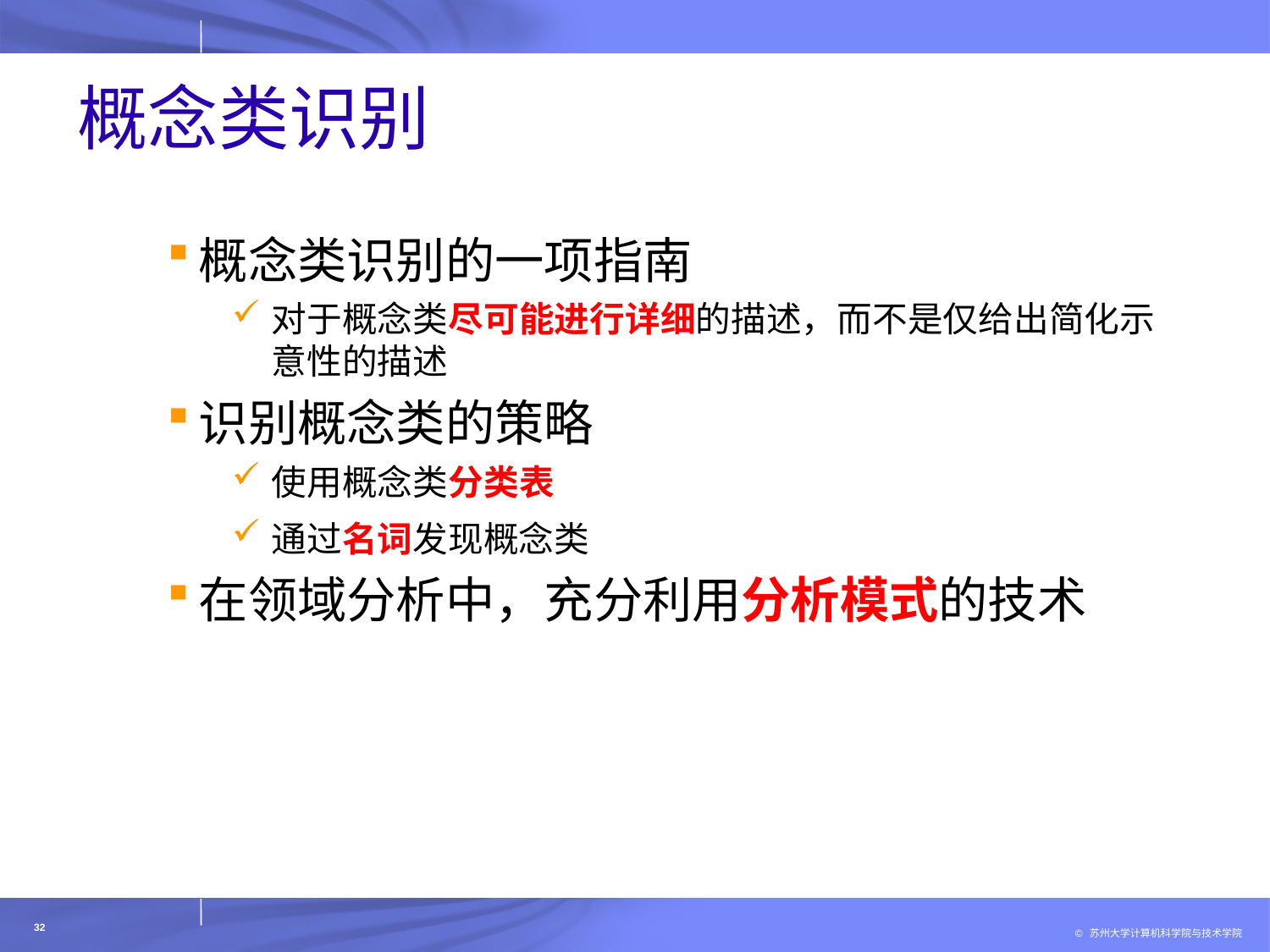

# 概念类识别
概念类识别的一项指南
对于概念类尽可能进行详细的描述，而不是仅给出简化示意性的描述
识别概念类的策略
使用概念类分类表
通过名词发现概念类
在领域分析中，充分利用分析模式的技术
32